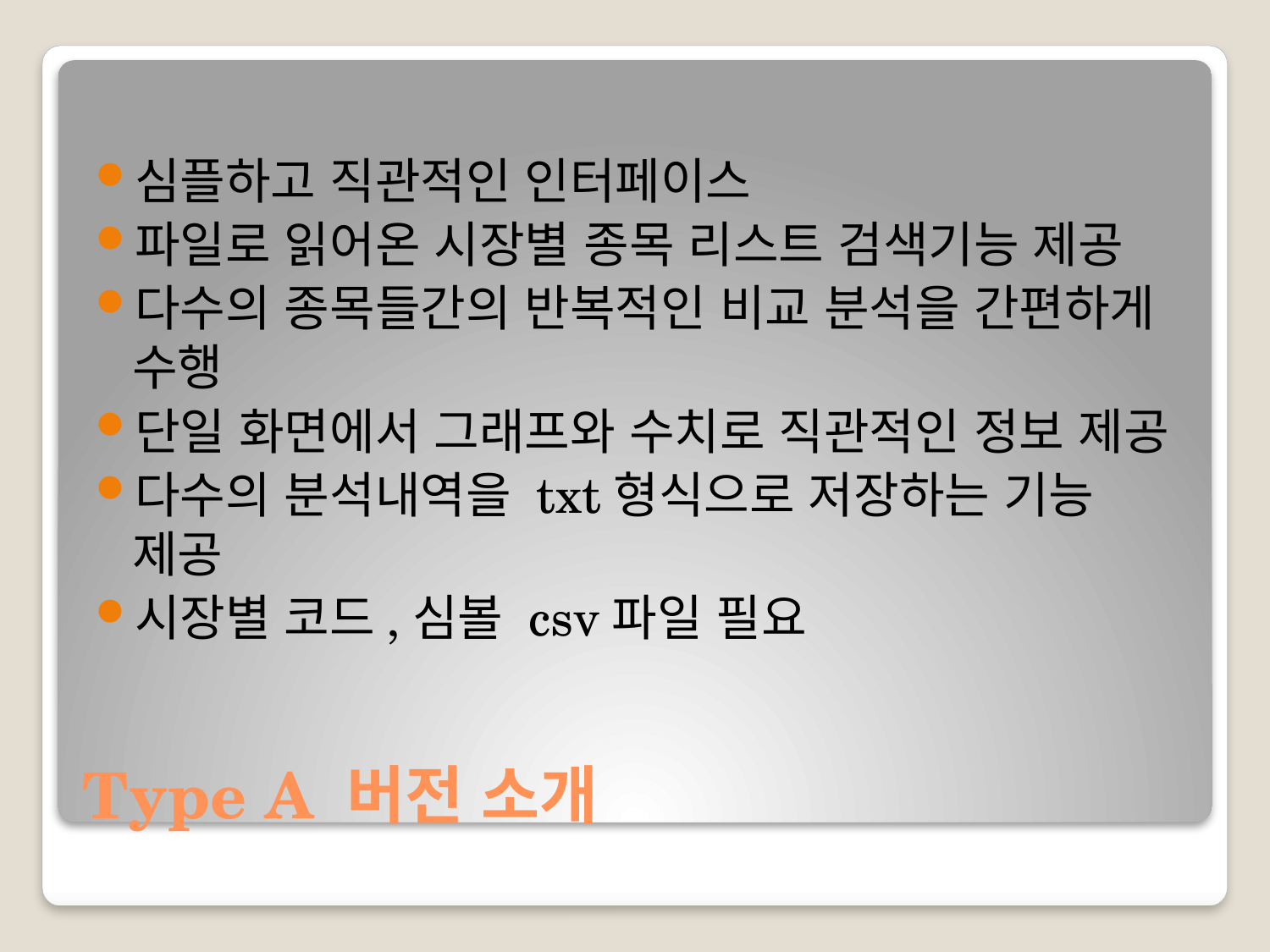

심플하고 직관적인 인터페이스
파일로 읽어온 시장별 종목 리스트 검색기능 제공
다수의 종목들간의 반복적인 비교 분석을 간편하게 수행
단일 화면에서 그래프와 수치로 직관적인 정보 제공
다수의 분석내역을 txt형식으로 저장하는 기능 제공
시장별 코드,심볼 csv파일 필요
# Type A 버전 소개